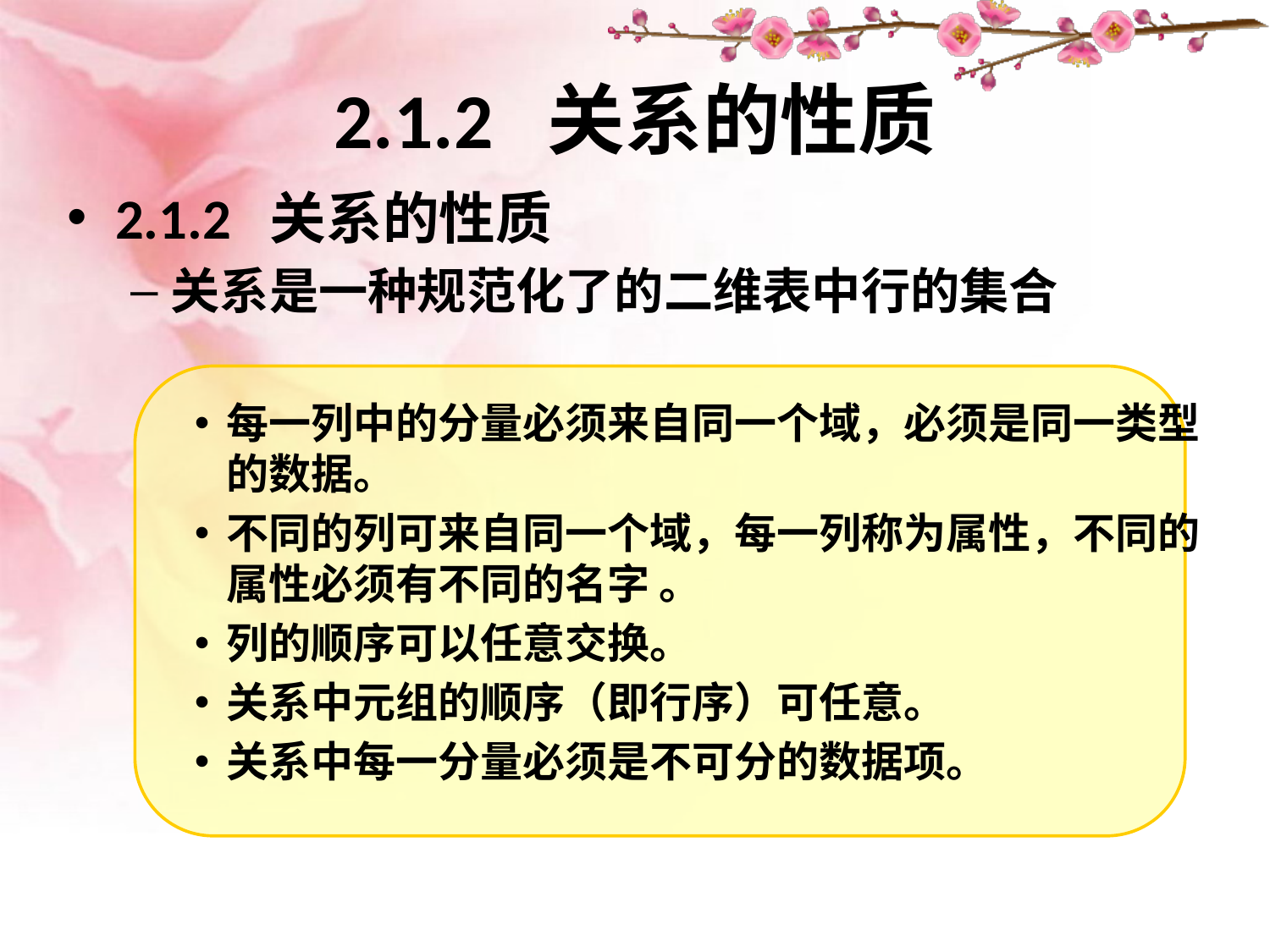

# 2.1.2  关系的性质
2.1.2  关系的性质
关系是一种规范化了的二维表中行的集合

每一列中的分量必须来自同一个域，必须是同一类型的数据。
不同的列可来自同一个域，每一列称为属性，不同的属性必须有不同的名字 。
列的顺序可以任意交换。
关系中元组的顺序（即行序）可任意。
关系中每一分量必须是不可分的数据项。